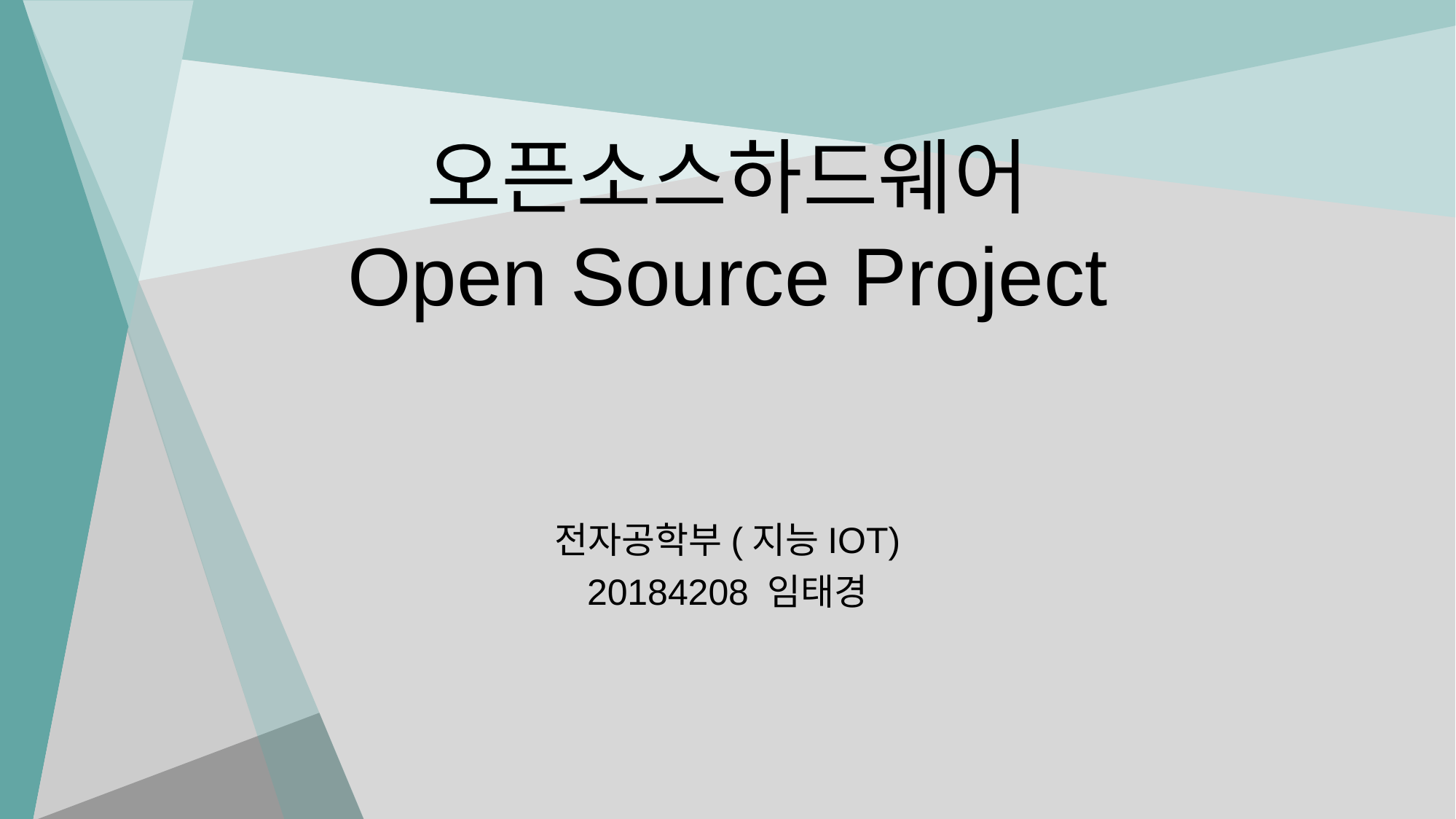

# 오픈소스하드웨어 Open Source Project
전자공학부(지능IOT)
20184208 임태경